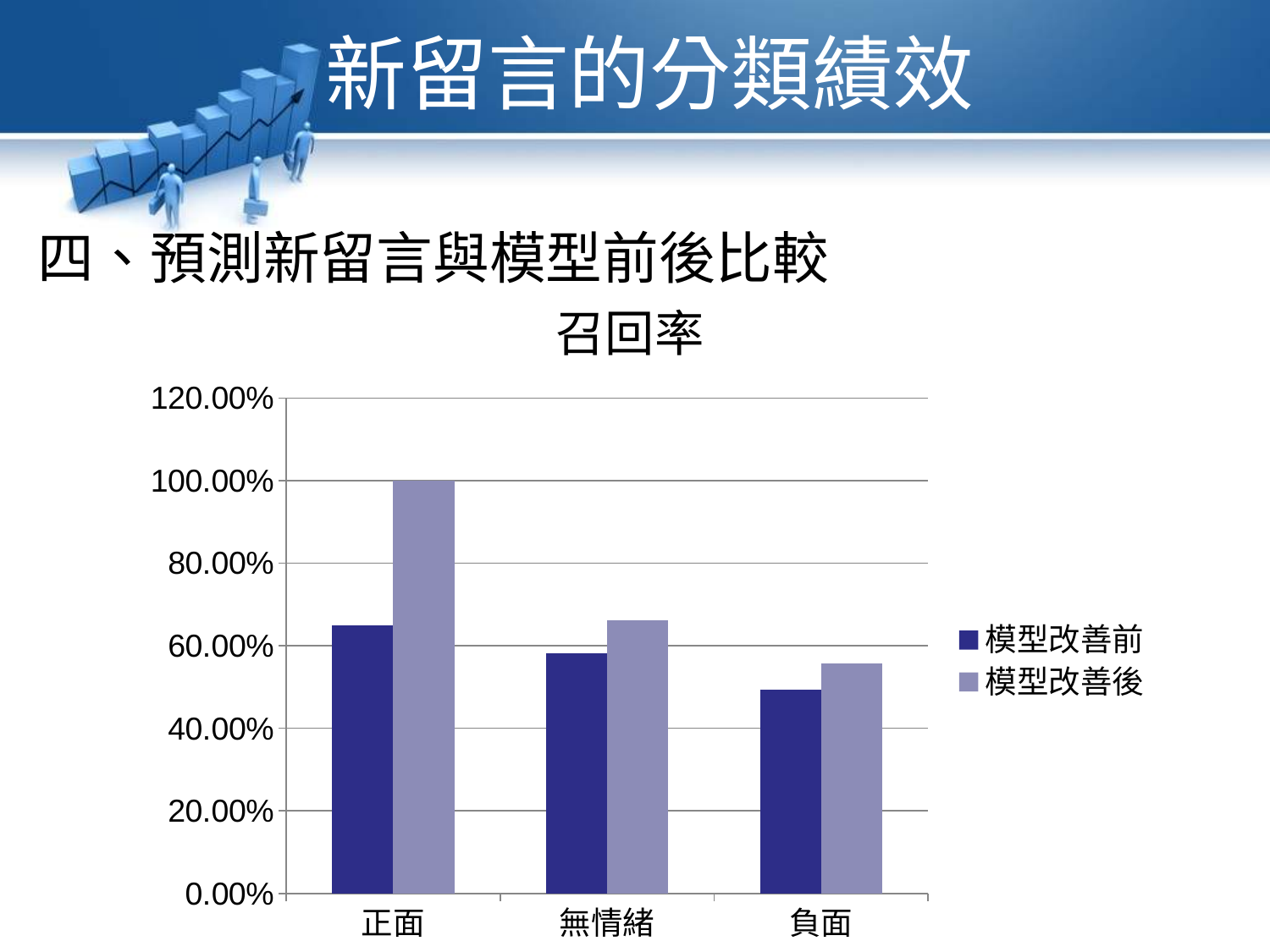

新留言的分類績效
四、預測新留言與模型前後比較

召回率

### Chart

| Category |  |  |
|---|---|---|
| 正面 | 0.6489 | 1.0 |
| 無情緒 | 0.5816 | 0.6623 |
| 負面 | 0.4932 | 0.5563 |